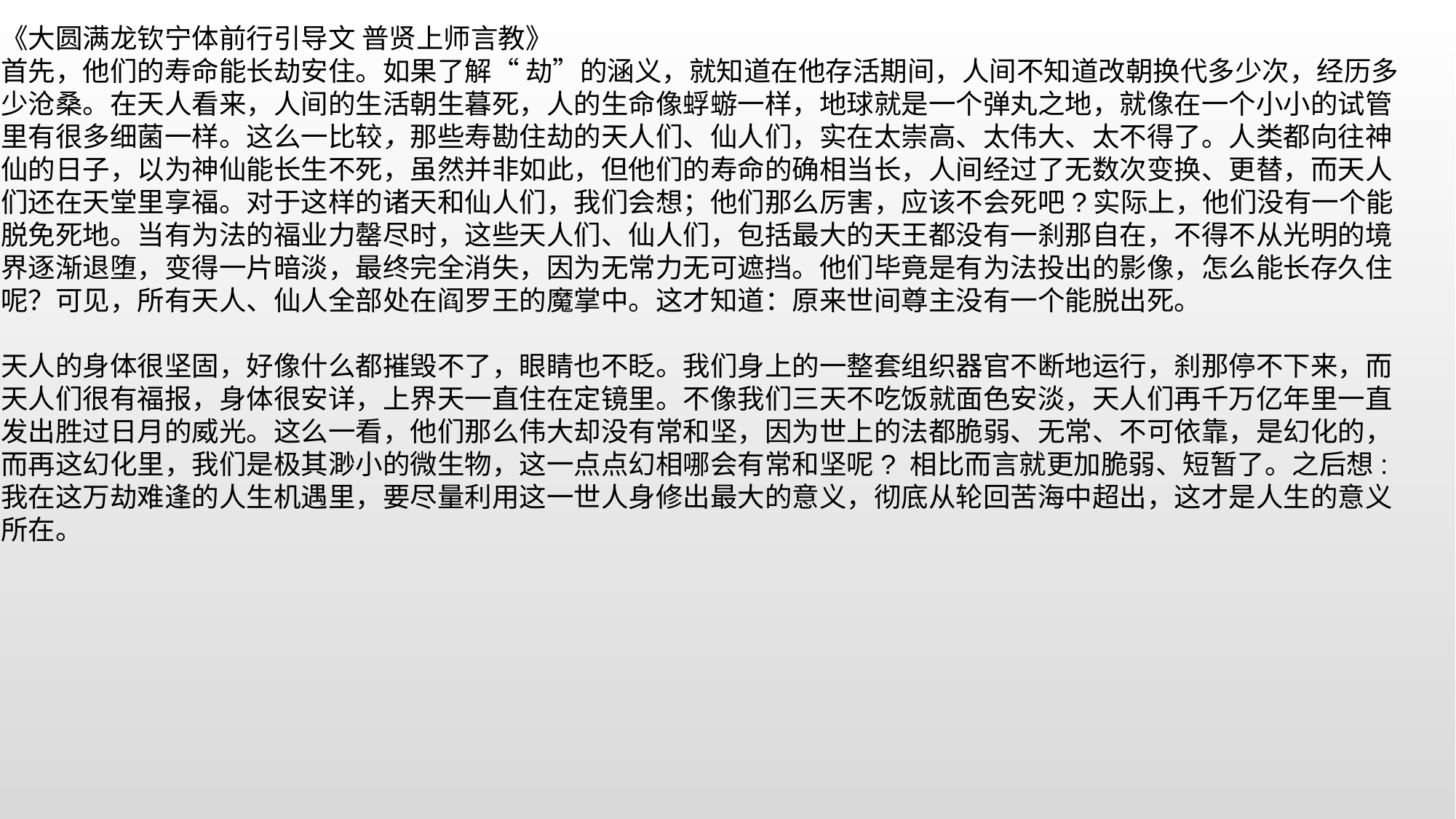

《大圆满龙钦宁体前行引导文 普贤上师言教》
首先，他们的寿命能长劫安住。如果了解“ 劫”的涵义，就知道在他存活期间，人间不知道改朝换代多少次，经历多少沧桑。在天人看来，人间的生活朝生暮死，人的生命像蜉蝣一样，地球就是一个弹丸之地，就像在一个小小的试管里有很多细菌一样。这么一比较，那些寿勘住劫的天人们、仙人们，实在太崇高、太伟大、太不得了。人类都向往神仙的日子，以为神仙能长生不死，虽然并非如此，但他们的寿命的确相当长，人间经过了无数次变换、更替，而天人们还在天堂里享福。对于这样的诸天和仙人们，我们会想；他们那么厉害，应该不会死吧?实际上，他们没有一个能脱免死地。当有为法的福业力罄尽时，这些天人们、仙人们，包括最大的天王都没有一刹那自在，不得不从光明的境界逐渐退堕，变得一片暗淡，最终完全消失，因为无常力无可遮挡。他们毕竟是有为法投出的影像，怎么能长存久住呢？可见，所有天人、仙人全部处在阎罗王的魔掌中。这才知道：原来世间尊主没有一个能脱出死。

天人的身体很坚固，好像什么都摧毁不了，眼睛也不眨。我们身上的一整套组织器官不断地运行，刹那停不下来，而天人们很有福报，身体很安详，上界天一直住在定镜里。不像我们三天不吃饭就面色安淡，天人们再千万亿年里一直发出胜过日月的威光。这么一看，他们那么伟大却没有常和坚，因为世上的法都脆弱、无常、不可依靠，是幻化的，而再这幻化里，我们是极其渺小的微生物，这一点点幻相哪会有常和坚呢? 相比而言就更加脆弱、短暂了。之后想:我在这万劫难逢的人生机遇里，要尽量利用这一世人身修出最大的意义，彻底从轮回苦海中超出，这才是人生的意义所在。